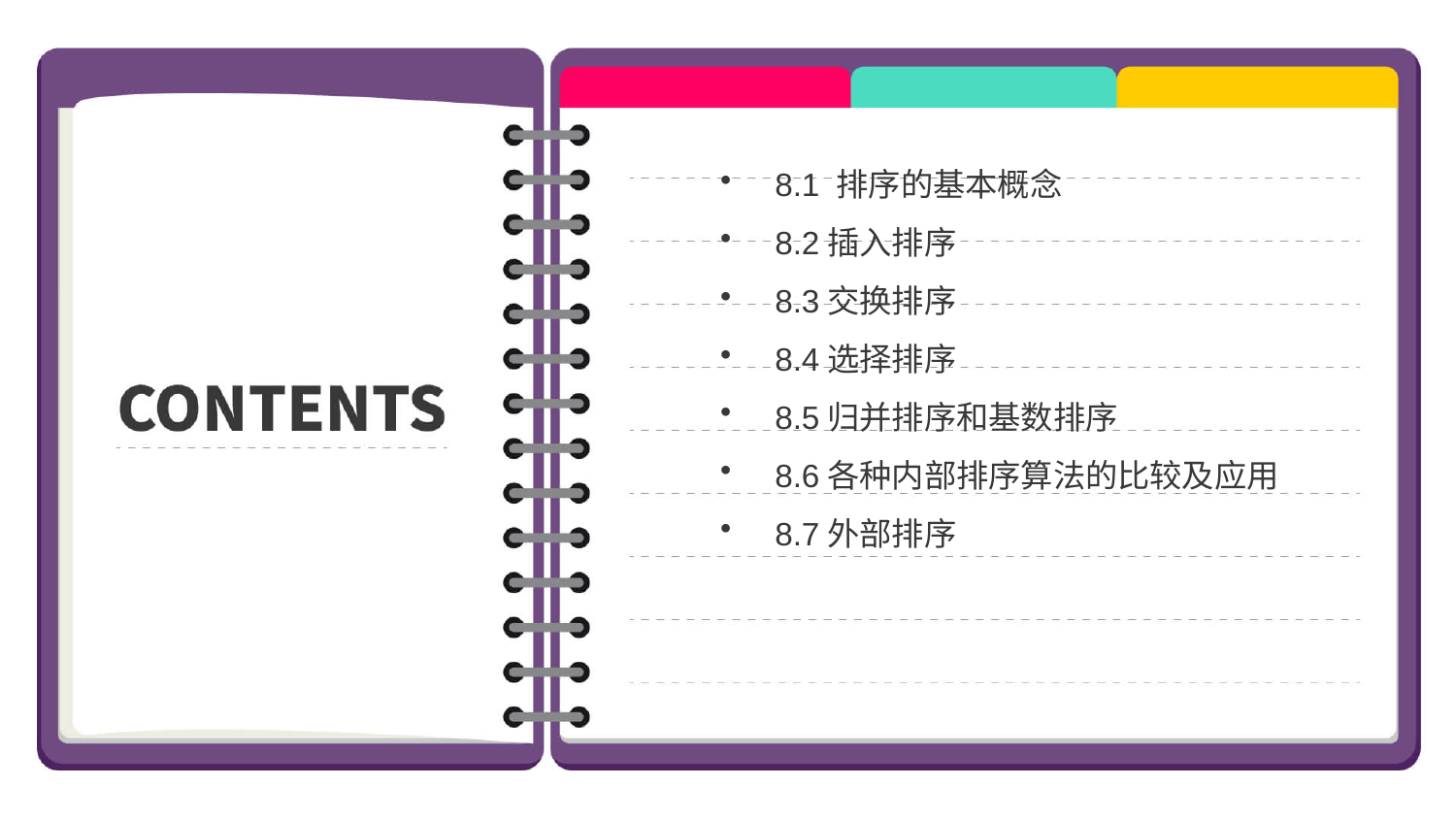

8.1 排序的基本概念
8.2插入排序
8.3交换排序
8.4选择排序
8.5归并排序和基数排序
8.6各种内部排序算法的比较及应用
8.7外部排序